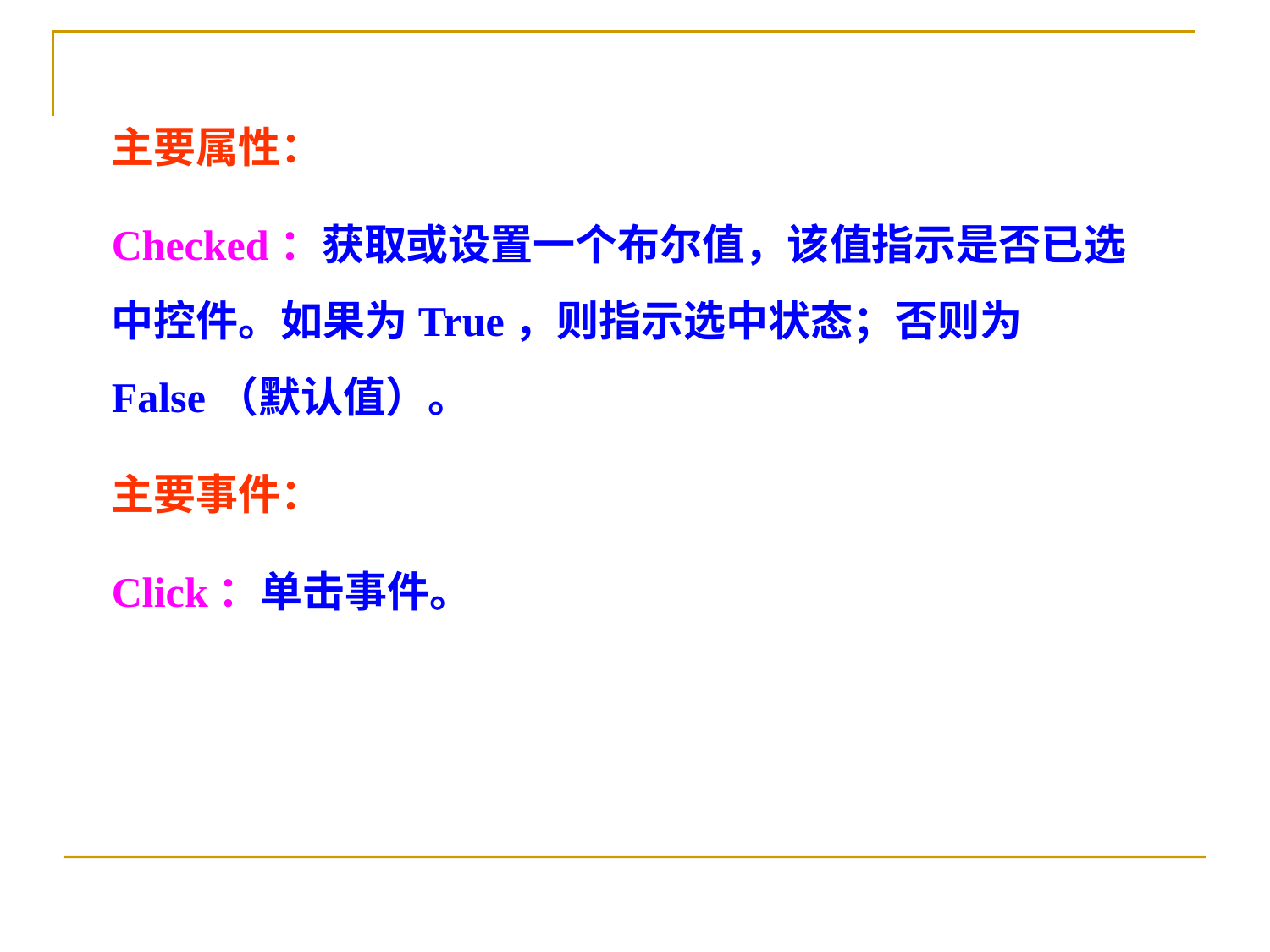

主要属性：
Checked：获取或设置一个布尔值，该值指示是否已选中控件。如果为True，则指示选中状态；否则为False（默认值）。
主要事件：
Click：单击事件。